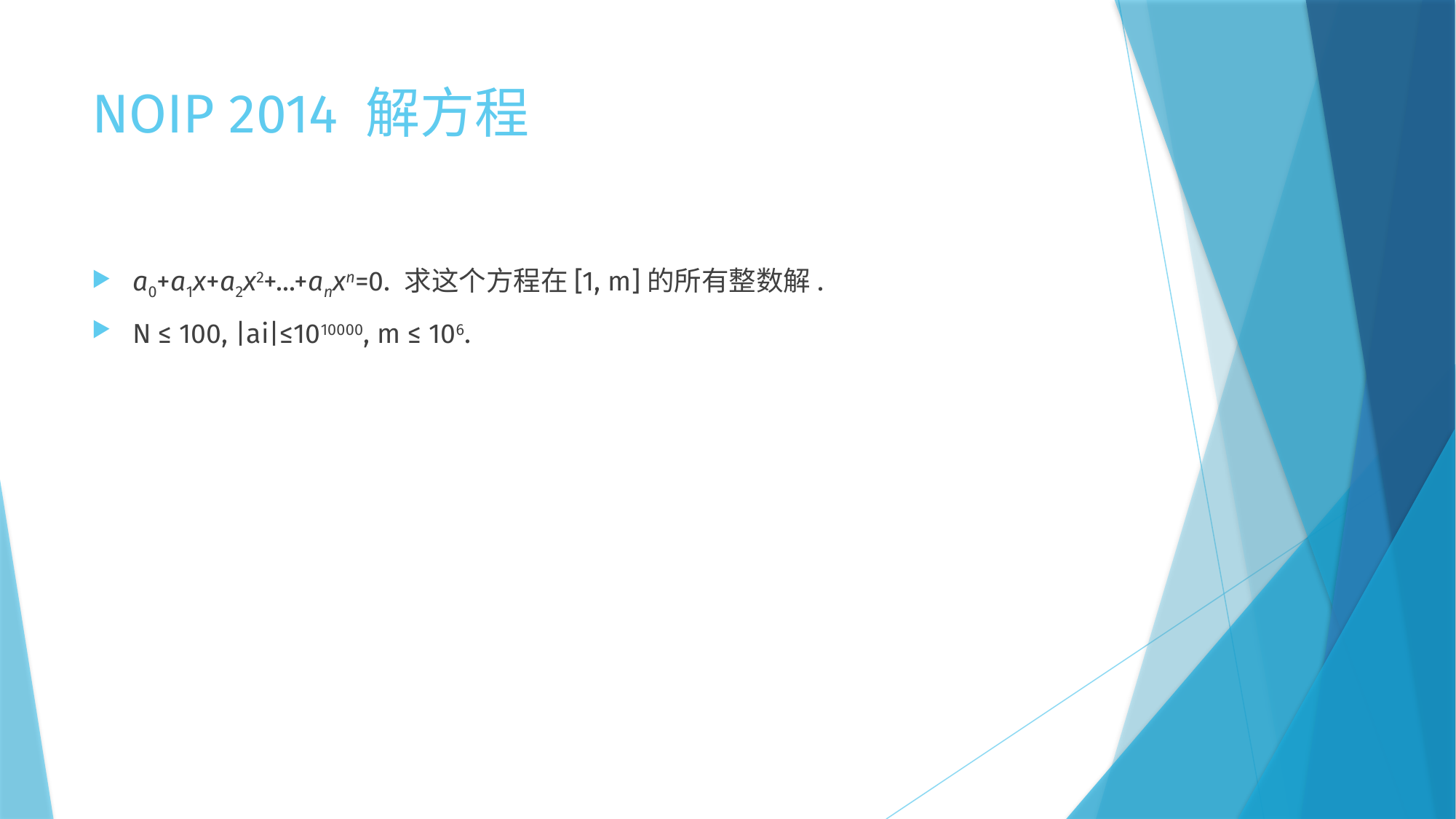

# NOIP 2014 解方程
a0​+a1​x+a2​x2+...+an​xn=0. 求这个方程在[1, m]的所有整数解.
N ≤ 100, |ai|≤1010000, m ≤ 106.